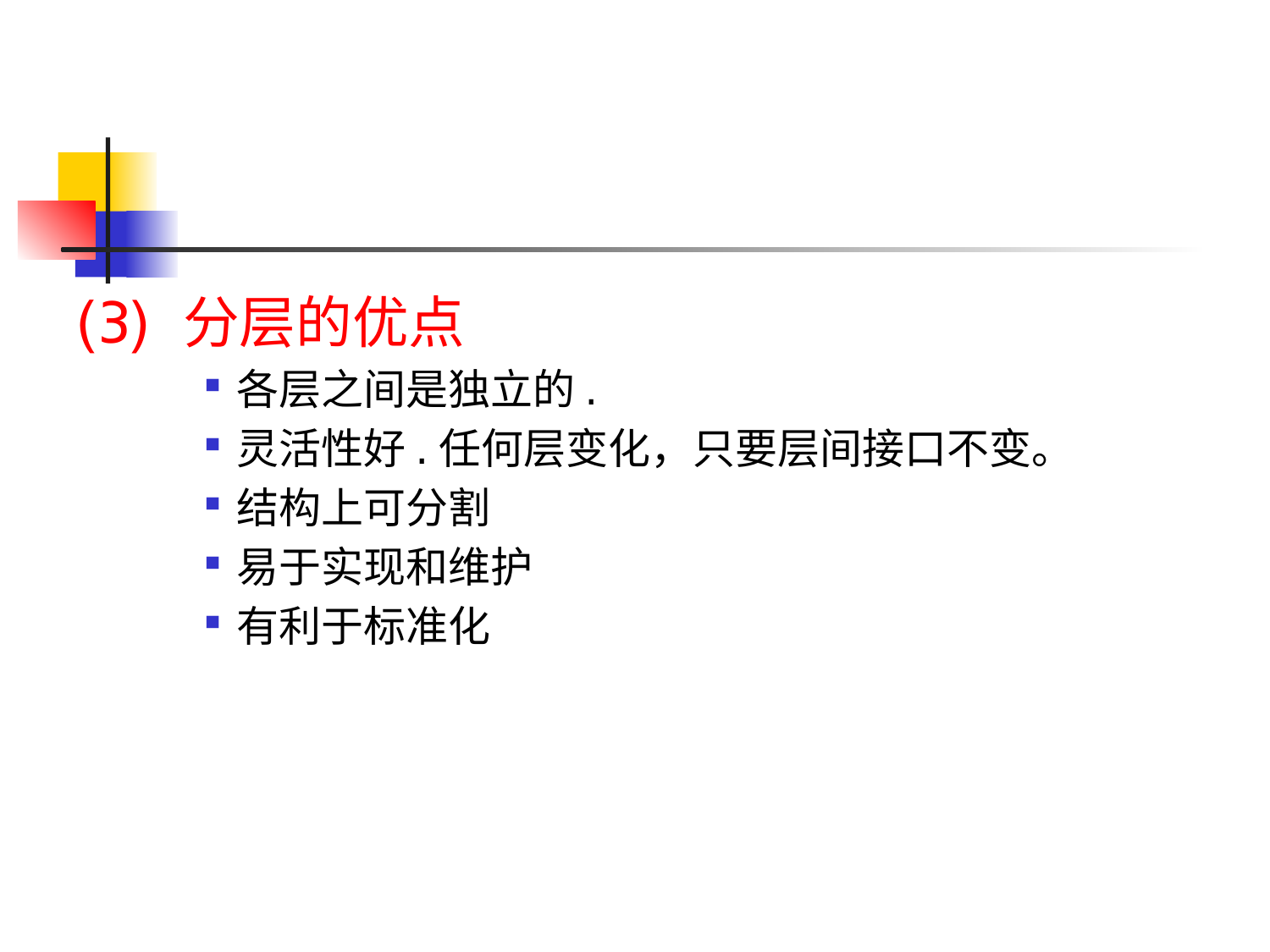

(3) 分层的优点
各层之间是独立的.
灵活性好.任何层变化，只要层间接口不变。
结构上可分割
易于实现和维护
有利于标准化